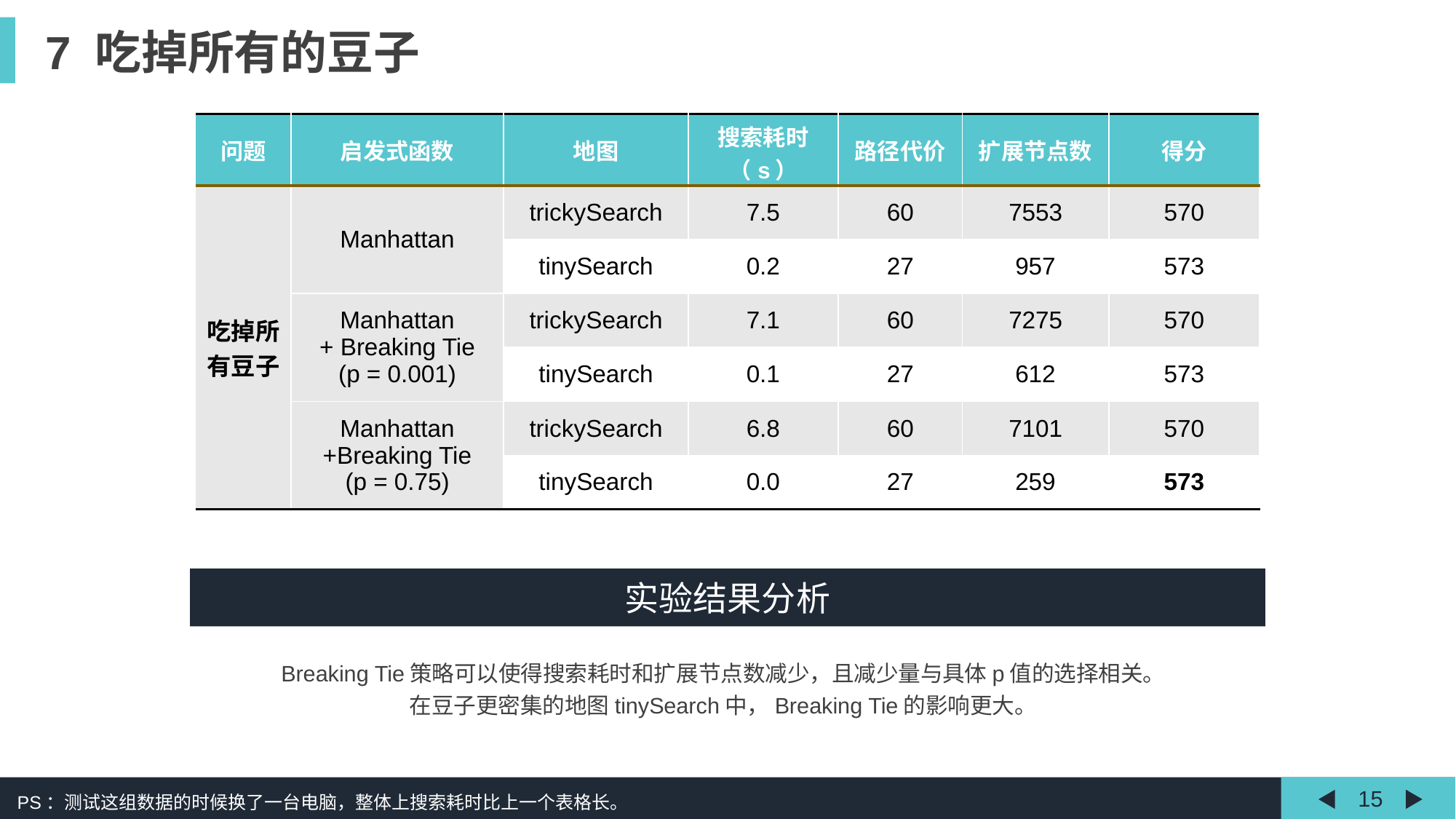

7 吃掉所有的豆子
| 问题 | 启发式函数 | 地图 | 搜索耗时（s） | 路径代价 | 扩展节点数 | 得分 |
| --- | --- | --- | --- | --- | --- | --- |
| 吃掉所有豆子 | Manhattan | trickySearch | 7.5 | 60 | 7553 | 570 |
|  |  | tinySearch | 0.2 | 27 | 957 | 573 |
|  | Manhattan + Breaking Tie (p = 0.001) | trickySearch | 7.1 | 60 | 7275 | 570 |
|  |  | tinySearch | 0.1 | 27 | 612 | 573 |
|  | Manhattan +Breaking Tie (p = 0.75) | trickySearch | 6.8 | 60 | 7101 | 570 |
|  |  | tinySearch | 0.0 | 27 | 259 | 573 |
实验结果分析
Breaking Tie策略可以使得搜索耗时和扩展节点数减少，且减少量与具体p值的选择相关。
在豆子更密集的地图tinySearch中，Breaking Tie的影响更大。

PS：测试这组数据的时候换了一台电脑，整体上搜索耗时比上一个表格长。